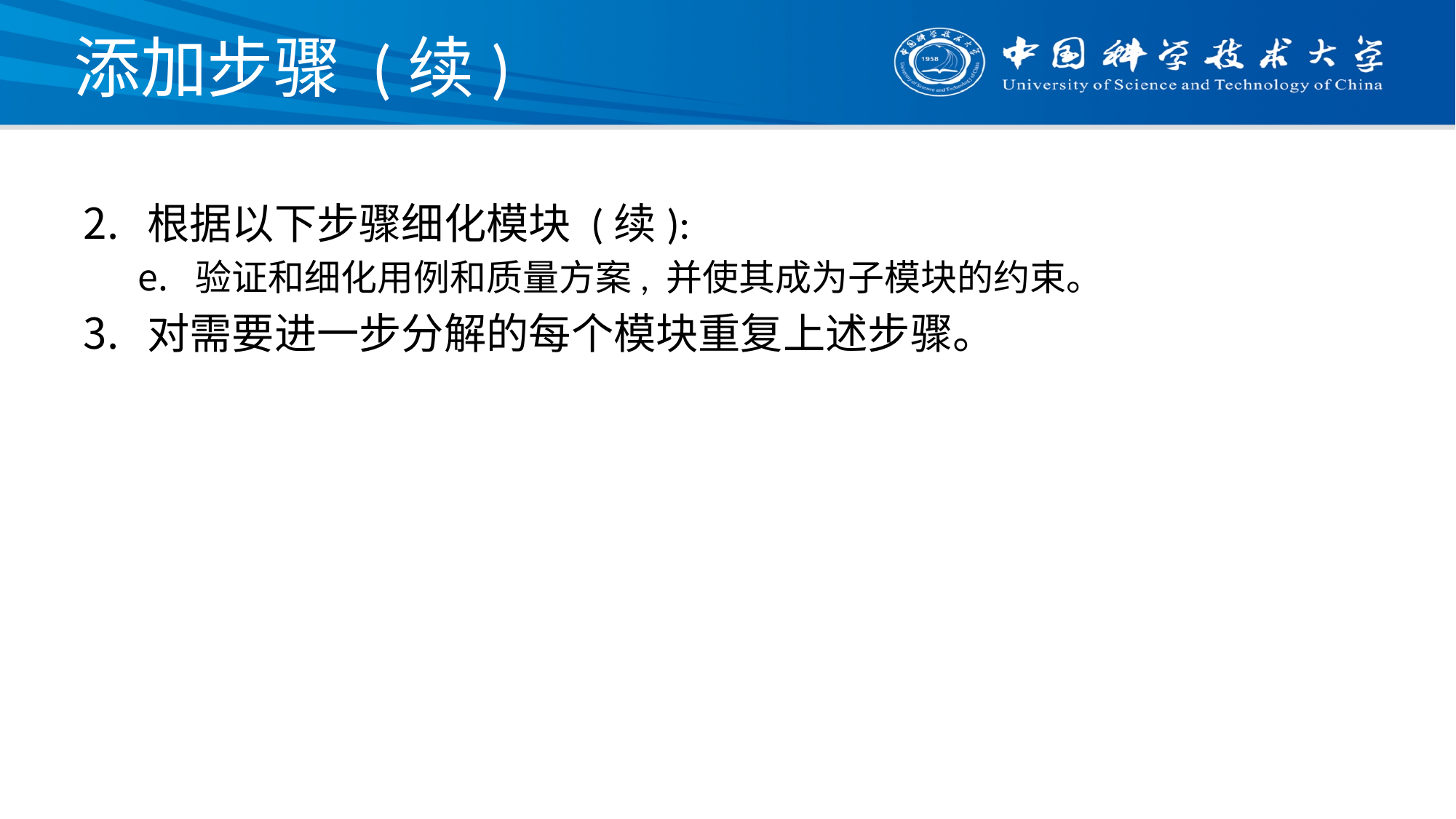

# 添加步骤 (续)
根据以下步骤细化模块 (续):
验证和细化用例和质量方案, 并使其成为子模块的约束。
对需要进一步分解的每个模块重复上述步骤。